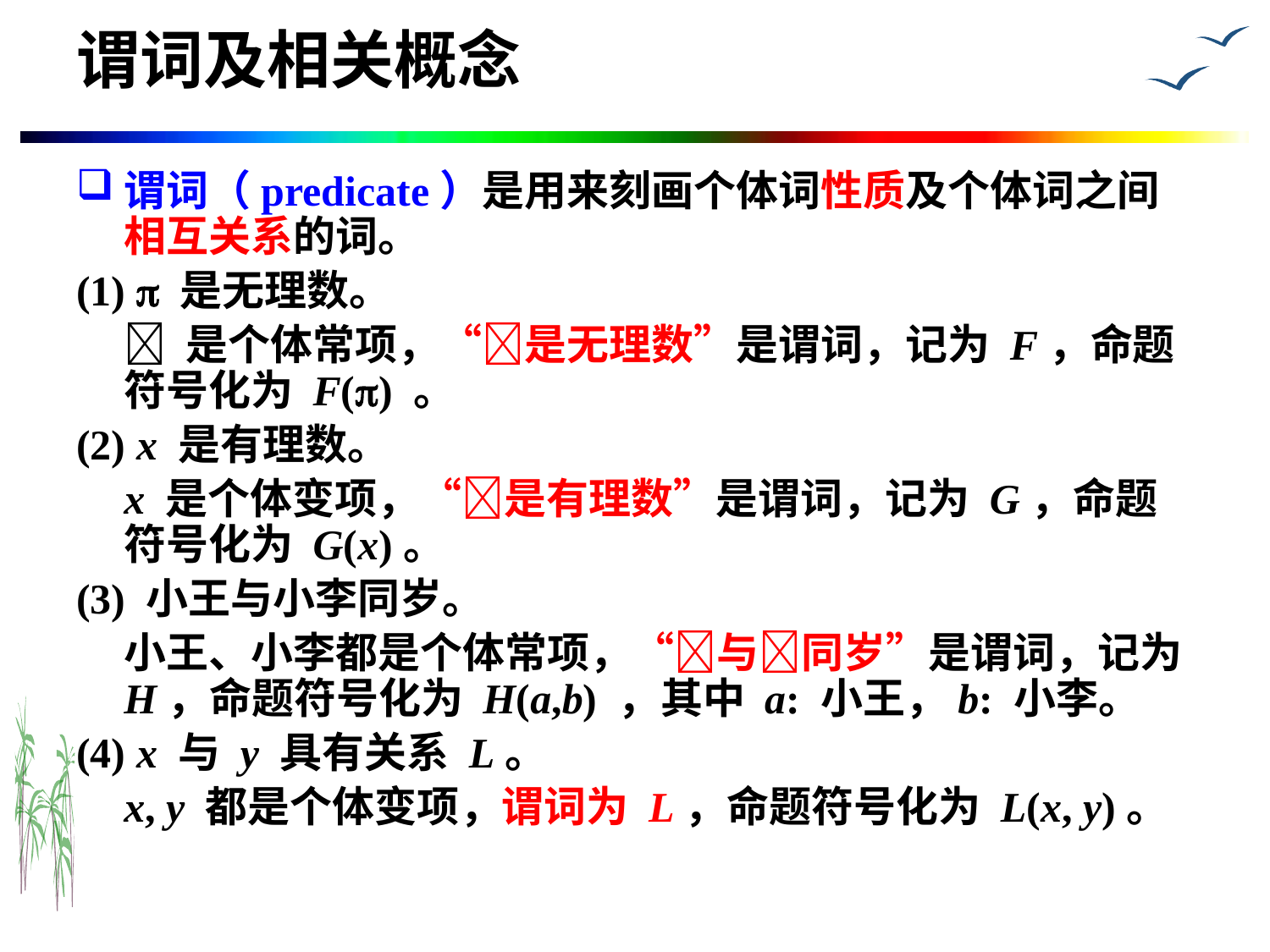

# 谓词及相关概念
谓词（predicate）是用来刻画个体词性质及个体词之间相互关系的词。
(1) π 是无理数。
	π 是个体常项，“…是无理数”是谓词，记为 F，命题符号化为 F(π) 。
(2) x 是有理数。
	x 是个体变项，“…是有理数”是谓词，记为 G，命题符号化为 G(x)。
(3) 小王与小李同岁。
	小王、小李都是个体常项，“…与…同岁”是谓词，记为H，命题符号化为 H(a,b) ，其中 a: 小王，b: 小李。
(4) x 与 y 具有关系 L。
	x, y 都是个体变项，谓词为 L，命题符号化为 L(x, y)。